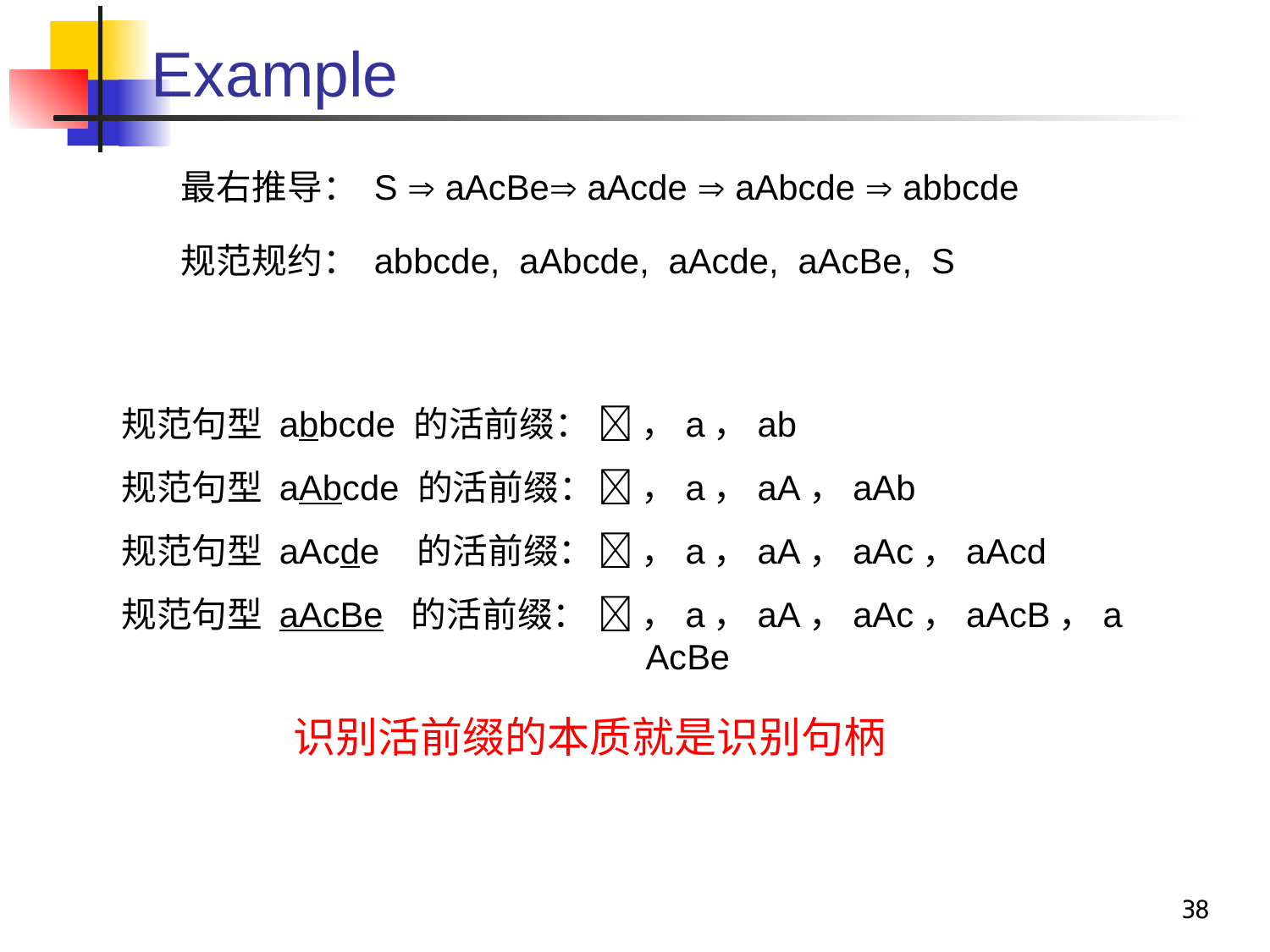

# Example
最右推导： S ⇒ aAcBe⇒ aAcde ⇒ aAbcde ⇒ abbcde
规范规约： abbcde,  aAbcde,  aAcde,  aAcBe,  S
规范句型 abbcde 的活前缀：
规范句型 aAbcde 的活前缀：
规范句型 aAcde   的活前缀：
规范句型 aAcBe  的活前缀：
ε，a，ab
ε，a，aA，aAb
ε，a，aA，aAc，aAcd
ε，a，aA，aAc，aAcB，aAcBe
识别活前缀的本质就是识别句柄
38